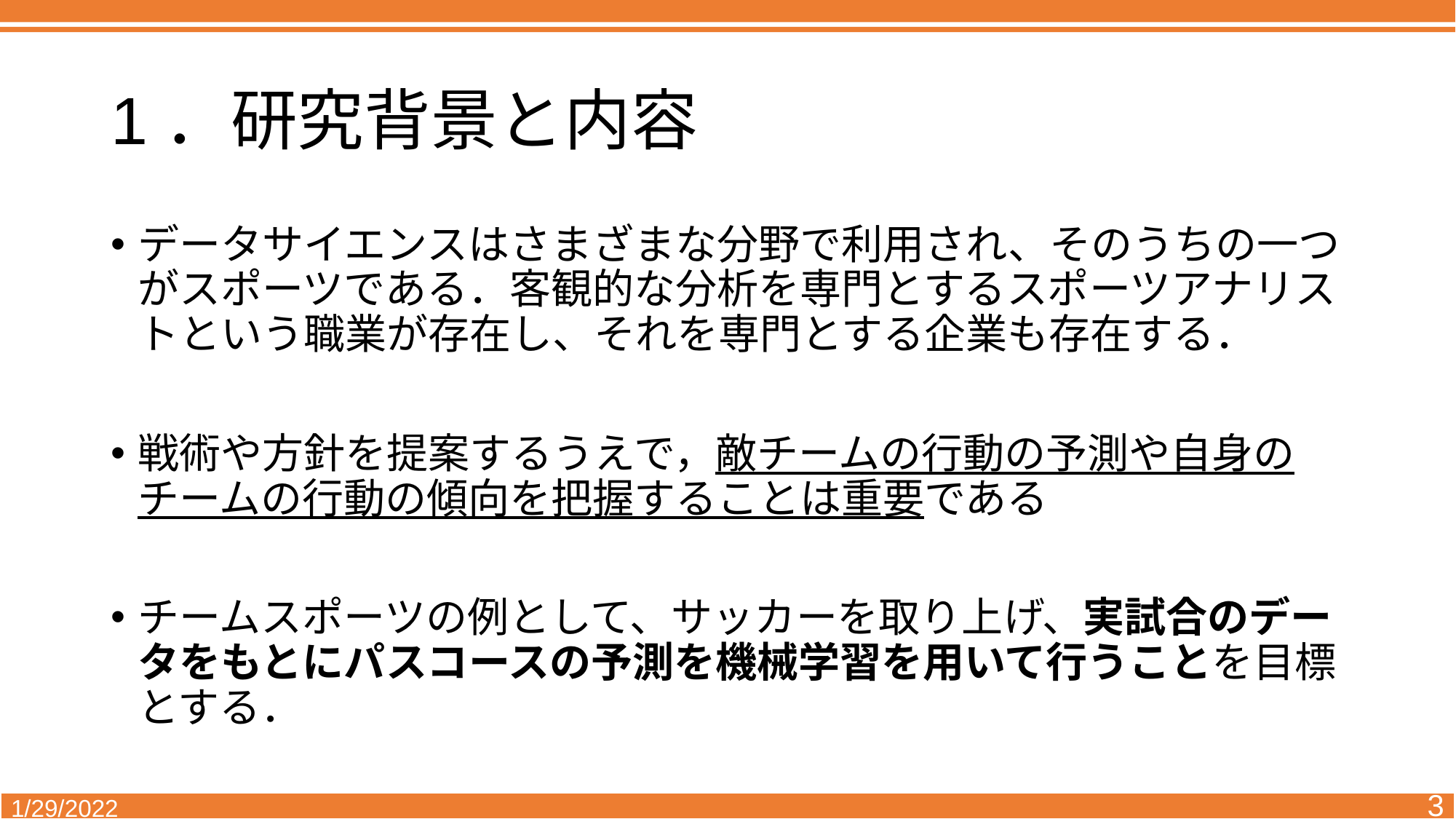

# 1．研究背景と内容
データサイエンスはさまざまな分野で利用され、そのうちの一つがスポーツである．客観的な分析を専門とするスポーツアナリストという職業が存在し、それを専門とする企業も存在する．

戦術や方針を提案するうえで，敵チームの行動の予測や自身のチームの行動の傾向を把握することは重要である

チームスポーツの例として、サッカーを取り上げ、実試合のデータをもとにパスコースの予測を機械学習を用いて行うことを目標とする．

3
1/29/2022